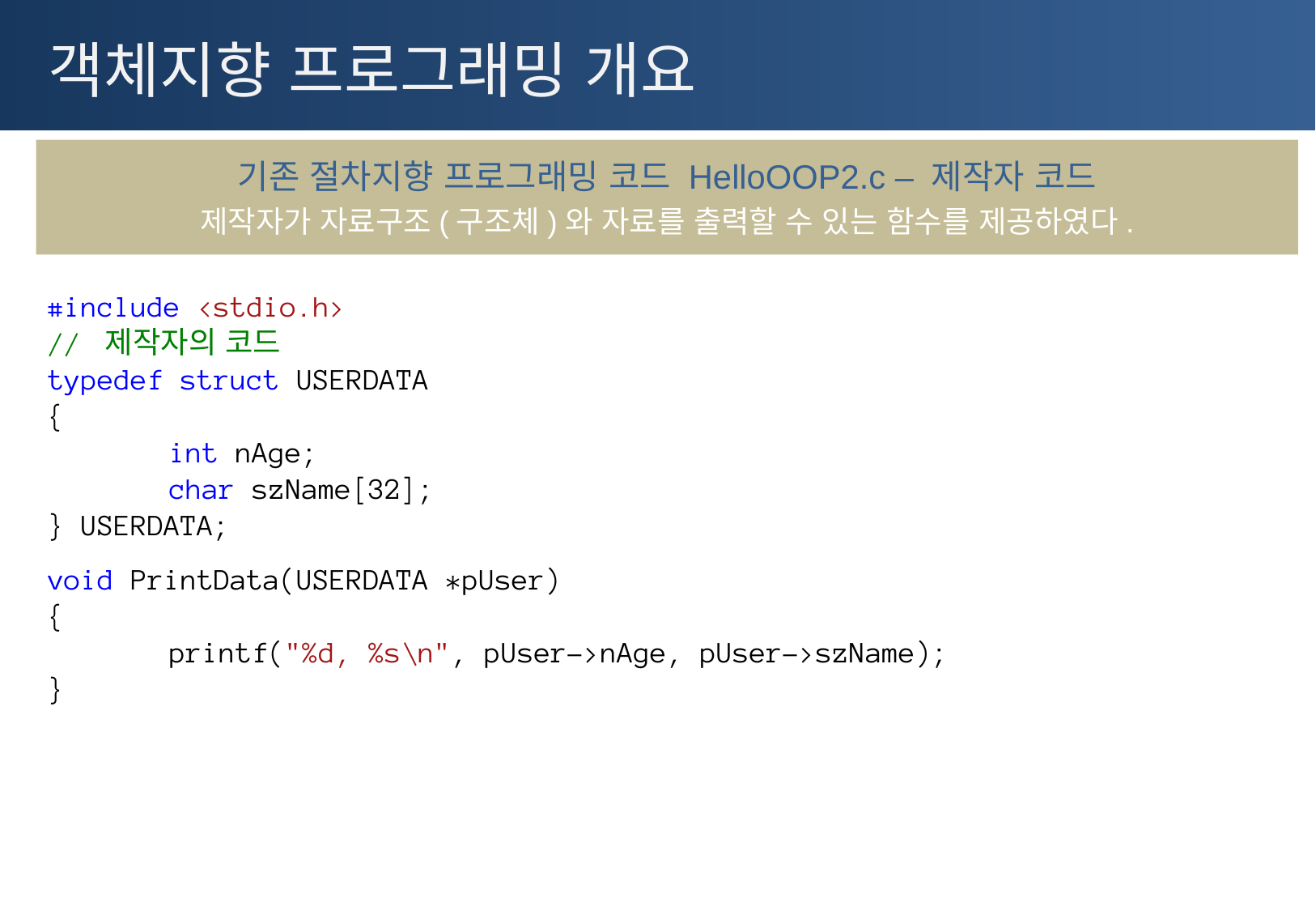

# 객체지향 프로그래밍 개요
기존 절차지향 프로그래밍 코드 HelloOOP2.c – 제작자 코드
제작자가 자료구조(구조체)와 자료를 출력할 수 있는 함수를 제공하였다.
#include <stdio.h>
// 제작자의 코드
typedef struct USERDATA
{
	int nAge;
	char szName[32];
} USERDATA;

void PrintData(USERDATA *pUser)
{
	printf("%d, %s\n", pUser->nAge, pUser->szName);
}